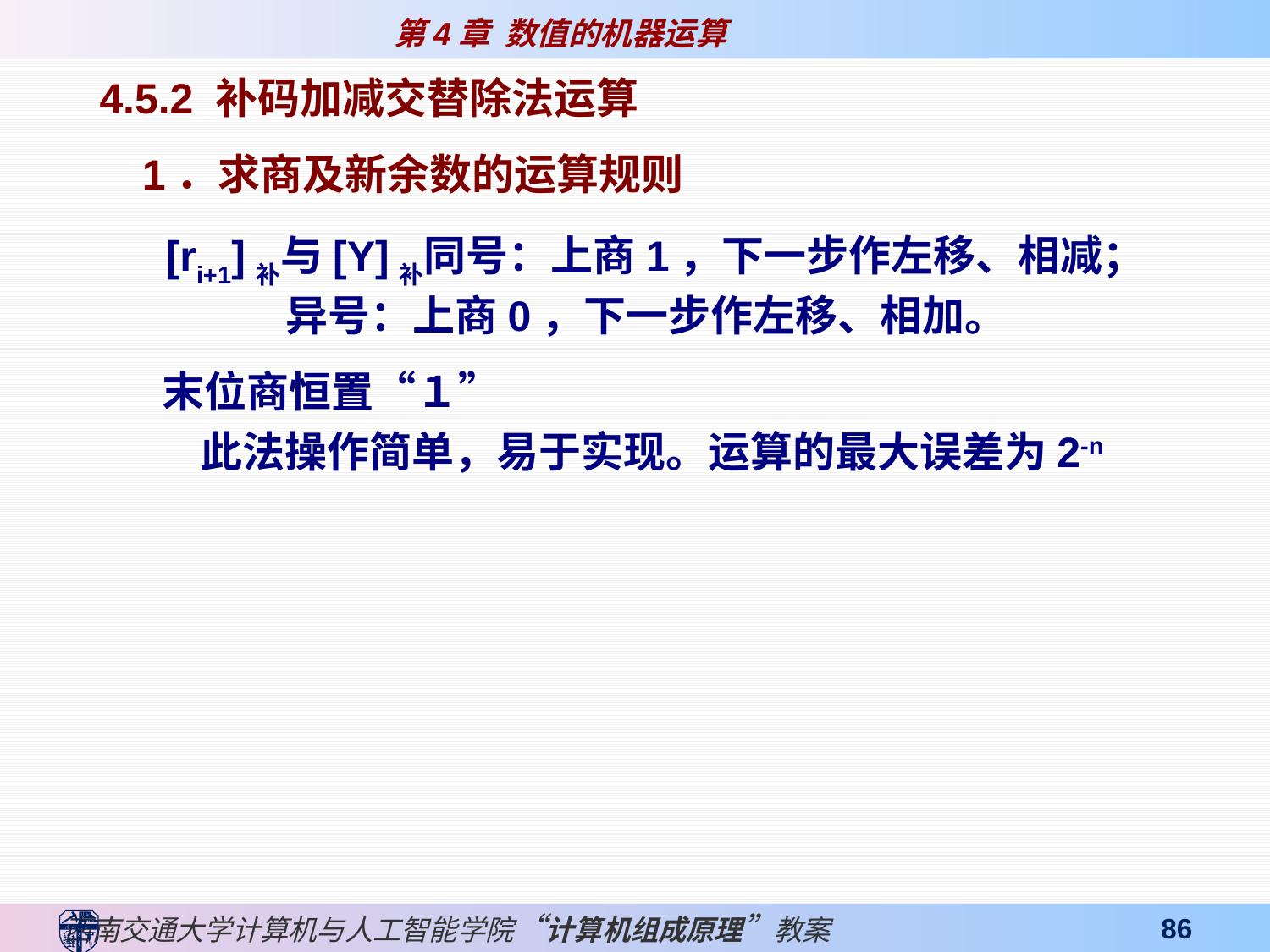

4.5.2 补码加减交替除法运算
    1．求商及新余数的运算规则
      [ri+1]补与[Y]补同号：上商1，下一步作左移、相减；
                   异号：上商0，下一步作左移、相加。
      末位商恒置“１”
          此法操作简单，易于实现。运算的最大误差为2-n